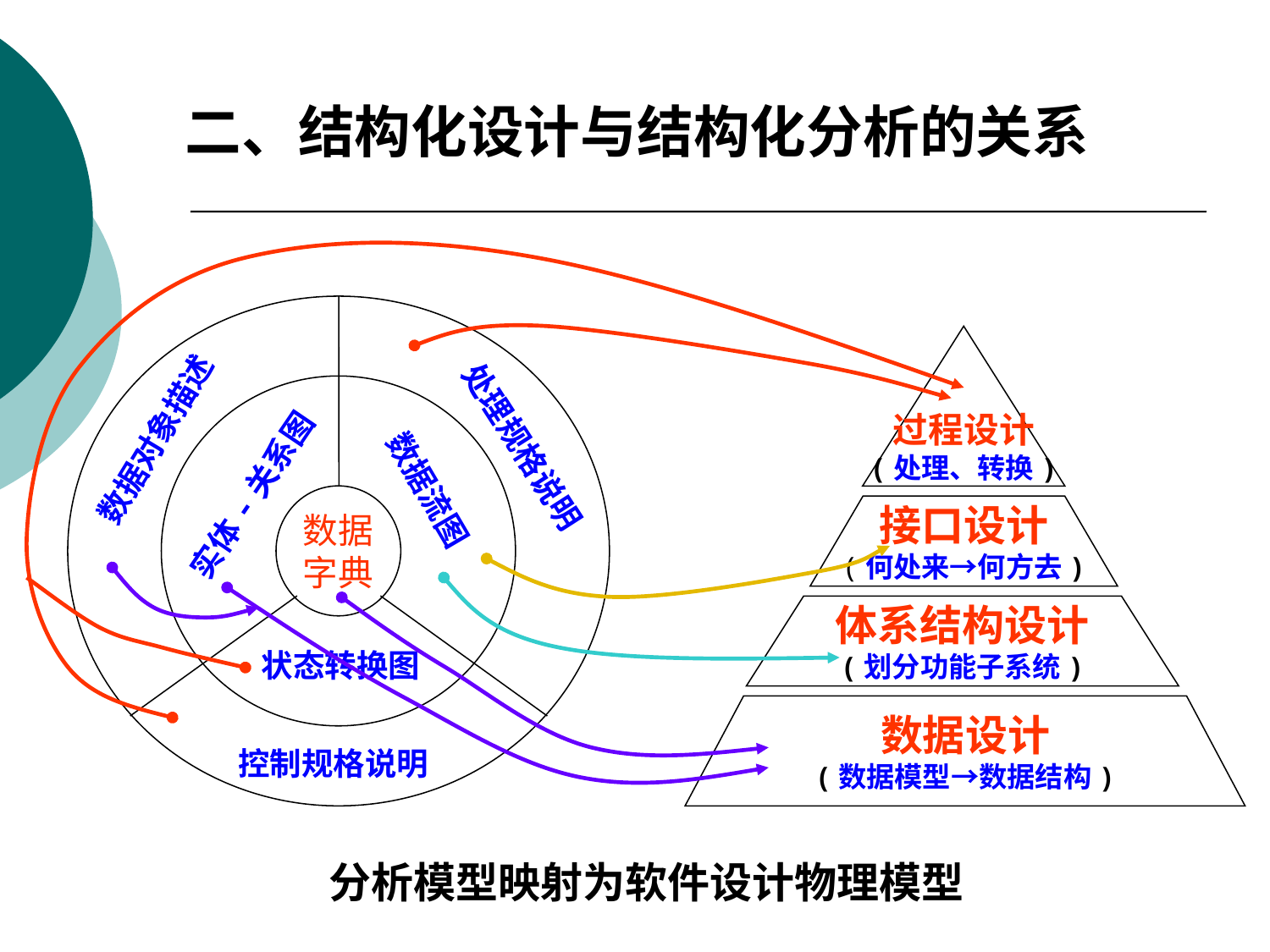

二、结构化设计与结构化分析的关系

数据对象描述
处理规格说明
数据流图
实体-关系图
数据
字典
状态转换图
控制规格说明
过程设计
(处理、转换)
接口设计
(何处来→何方去)
体系结构设计
(划分功能子系统)
数据设计
(数据模型→数据结构)

分析模型映射为软件设计物理模型